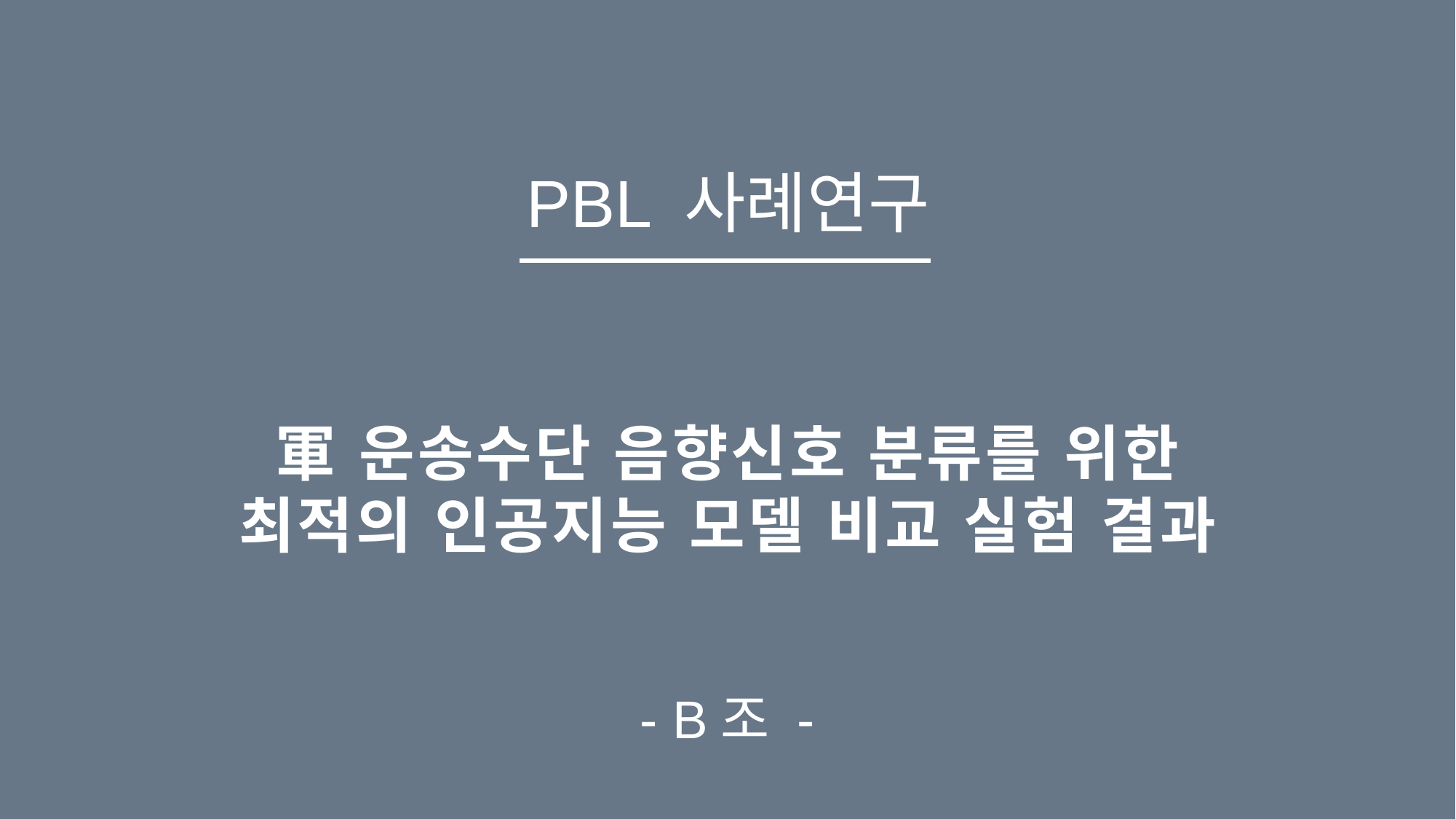

PBL 사례연구
軍 운송수단 음향신호 분류를 위한
최적의 인공지능 모델 비교 실험 결과
- B조 -